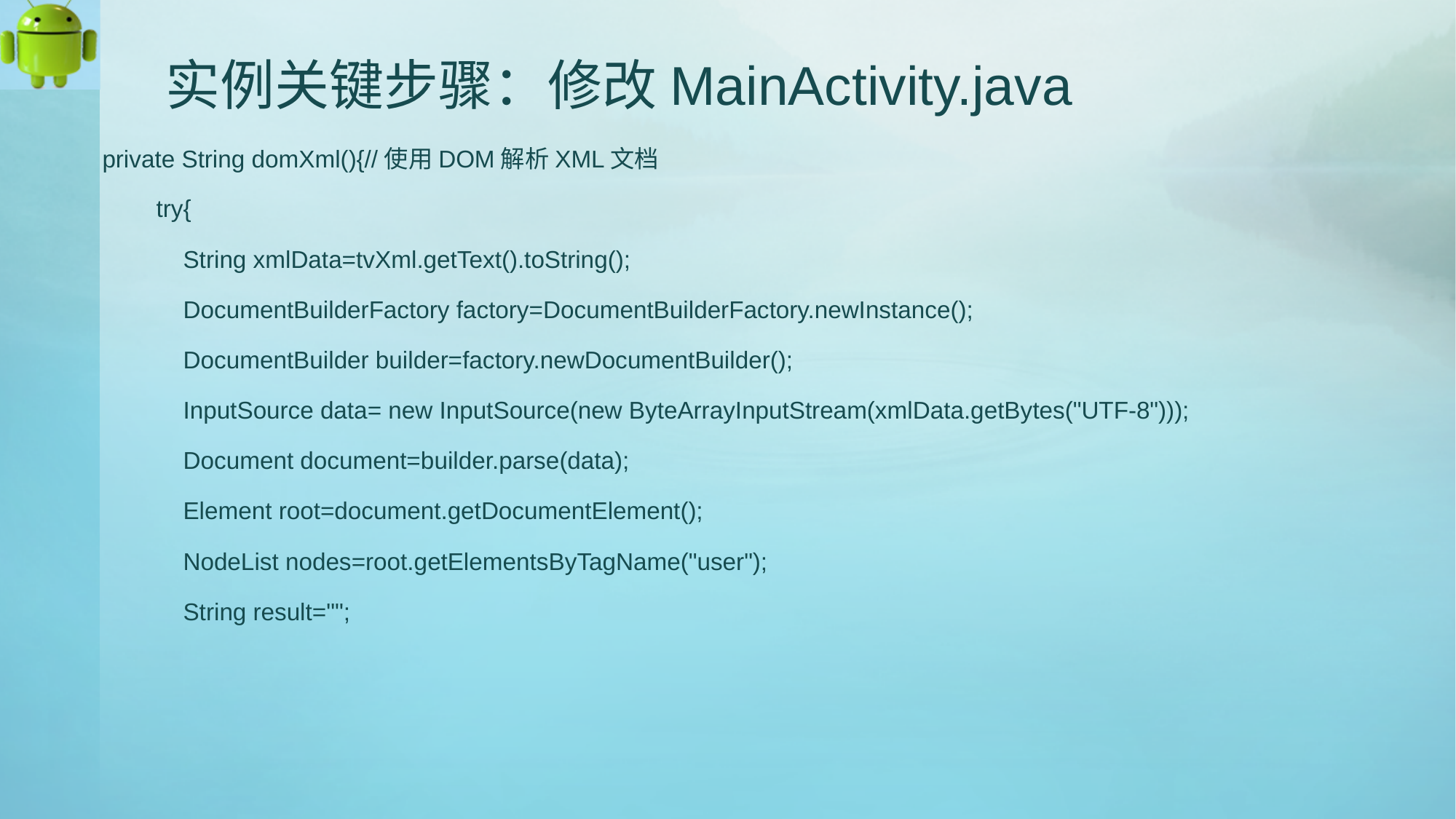

# 实例关键步骤：修改MainActivity.java
private String domXml(){//使用DOM解析XML文档
        try{
            String xmlData=tvXml.getText().toString();
            DocumentBuilderFactory factory=DocumentBuilderFactory.newInstance();
            DocumentBuilder builder=factory.newDocumentBuilder();
            InputSource data= new InputSource(new ByteArrayInputStream(xmlData.getBytes("UTF-8")));
            Document document=builder.parse(data);
            Element root=document.getDocumentElement();
            NodeList nodes=root.getElementsByTagName("user");
            String result="";